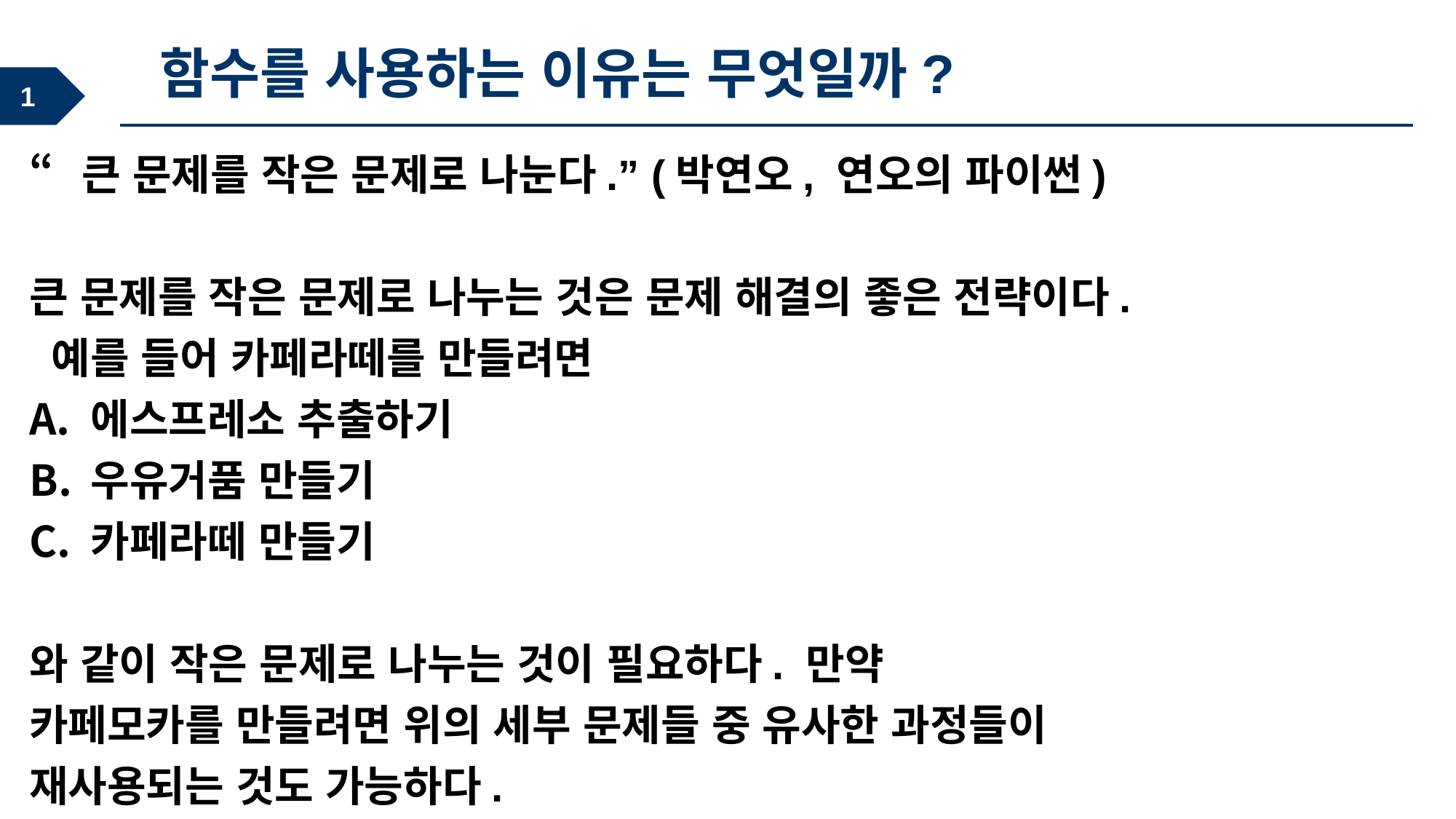

함수를 사용하는 이유는 무엇일까?
“큰 문제를 작은 문제로 나눈다.” (박연오, 연오의 파이썬)

큰 문제를 작은 문제로 나누는 것은 문제 해결의 좋은 전략이다.
 예를 들어 카페라떼를 만들려면
에스프레소 추출하기
우유거품 만들기
카페라떼 만들기

와 같이 작은 문제로 나누는 것이 필요하다. 만약
카페모카를 만들려면 위의 세부 문제들 중 유사한 과정들이
재사용되는 것도 가능하다.